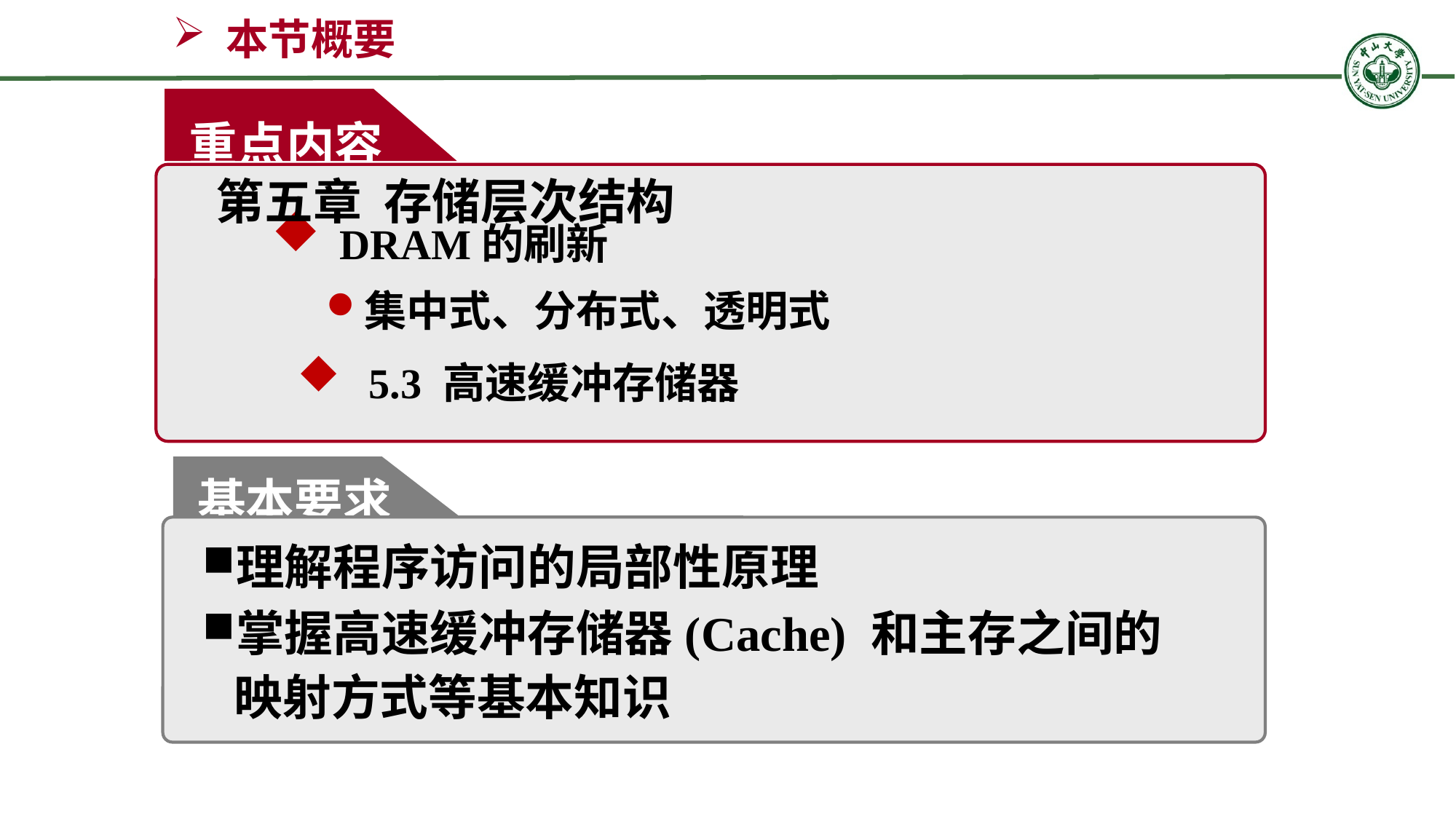

本节概要
重点内容

 DRAM的刷新
集中式、分布式、透明式
 5.3 高速缓冲存储器

第五章  存储层次结构

基本要求

理解程序访问的局部性原理
掌握高速缓冲存储器(Cache) 和主存之间的映射方式等基本知识